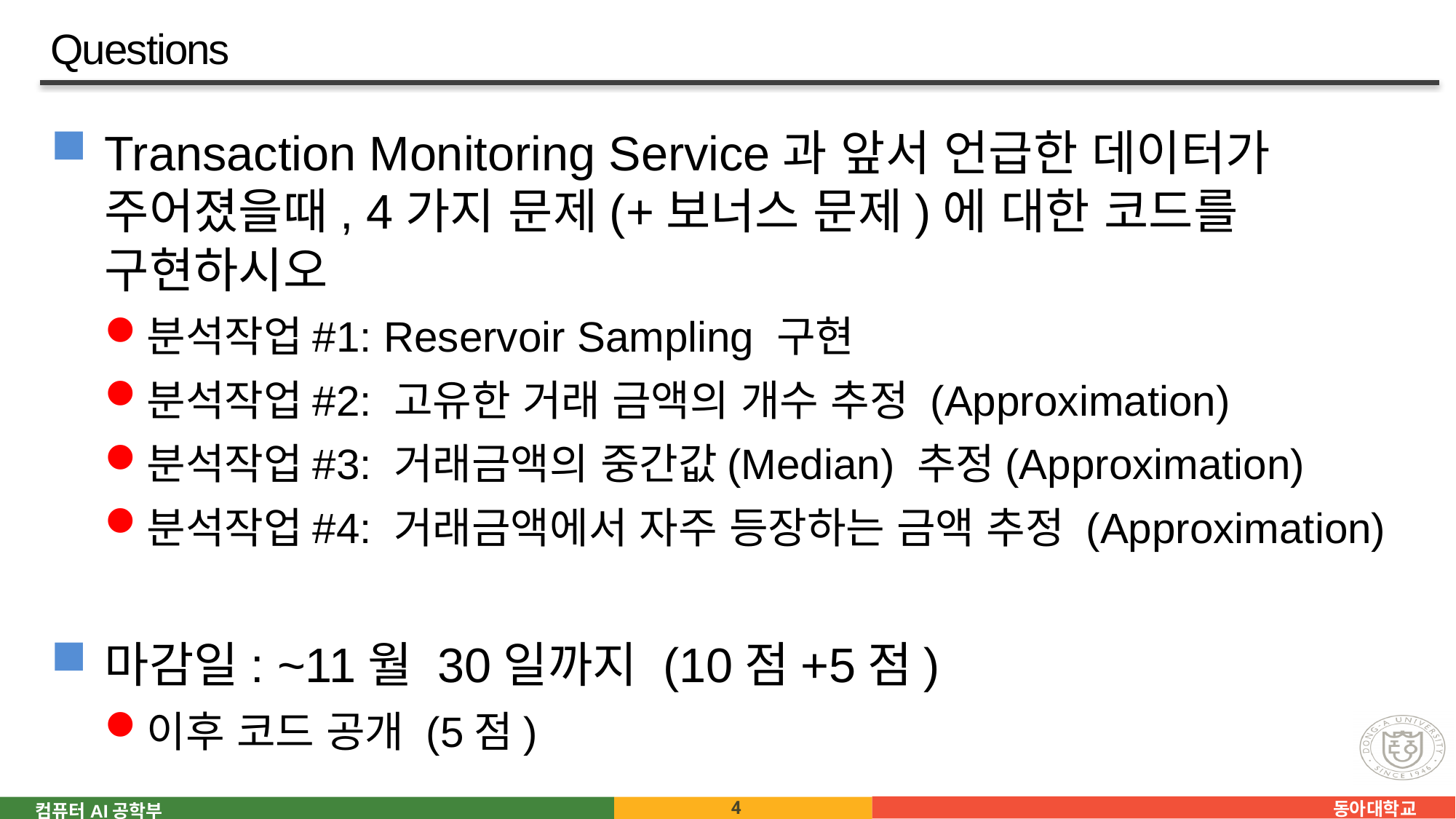

# Questions
Transaction Monitoring Service과 앞서 언급한 데이터가
주어졌을때, 4가지 문제(+보너스 문제)에 대한 코드를 구현하시오
분석작업#1: Reservoir Sampling 구현
분석작업#2: 고유한 거래 금액의 개수 추정 (Approximation)
분석작업#3: 거래금액의 중간값(Median) 추정(Approximation)
분석작업#4: 거래금액에서 자주 등장하는 금액 추정 (Approximation)

마감일: ~11월 30일까지 (10점+5점)
이후 코드 공개 (5점)
4